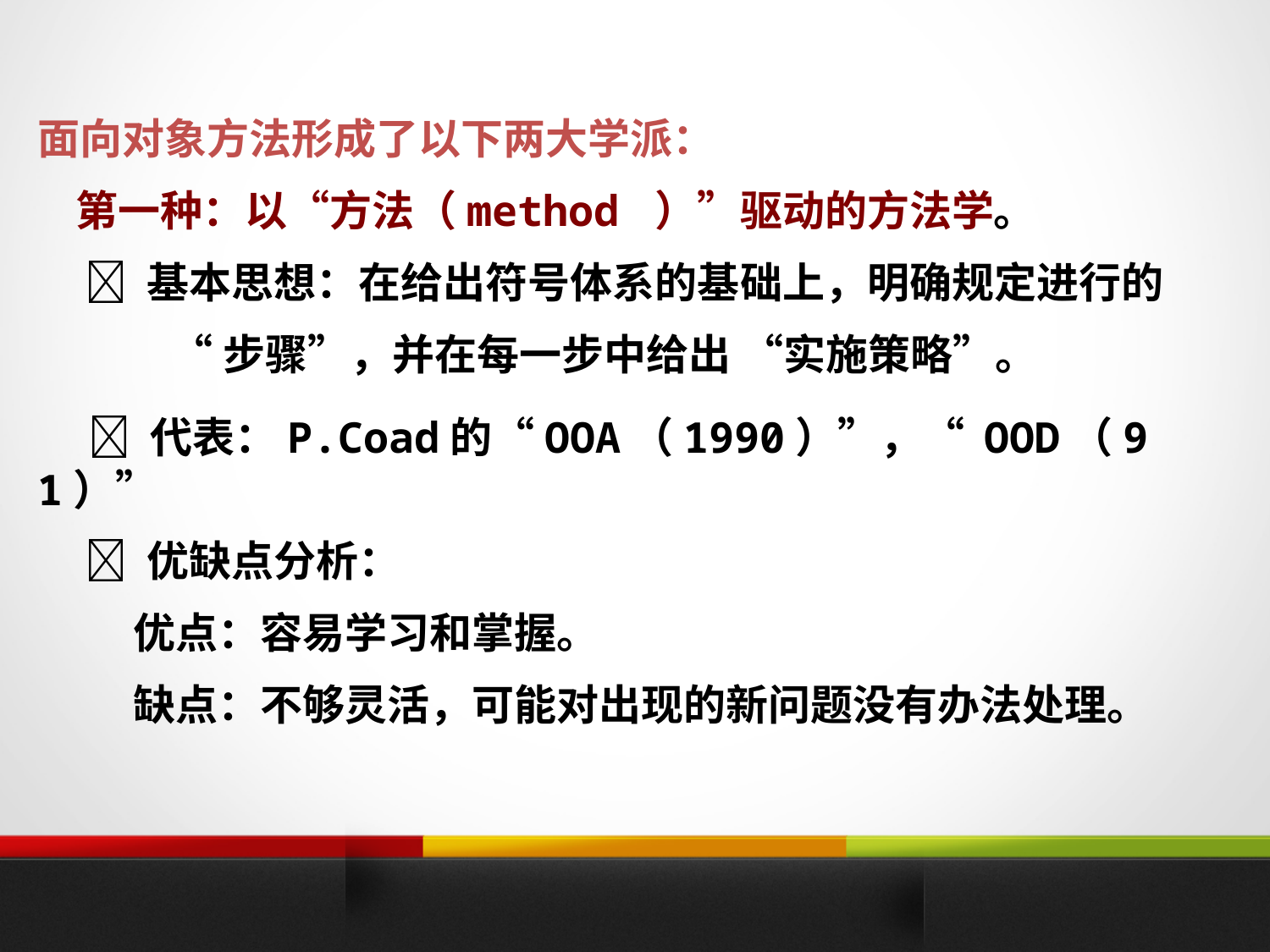

面向对象方法形成了以下两大学派：
   第一种：以“方法（method ）”驱动的方法学。
     • 基本思想：在给出符号体系的基础上，明确规定进行的
              “步骤”，并在每一步中给出 “实施策略”。
     • 代表：P.Coad的“OOA（1990）”，“ OOD（91）”
     • 优缺点分析：
         优点：容易学习和掌握。
         缺点：不够灵活，可能对出现的新问题没有办法处理。